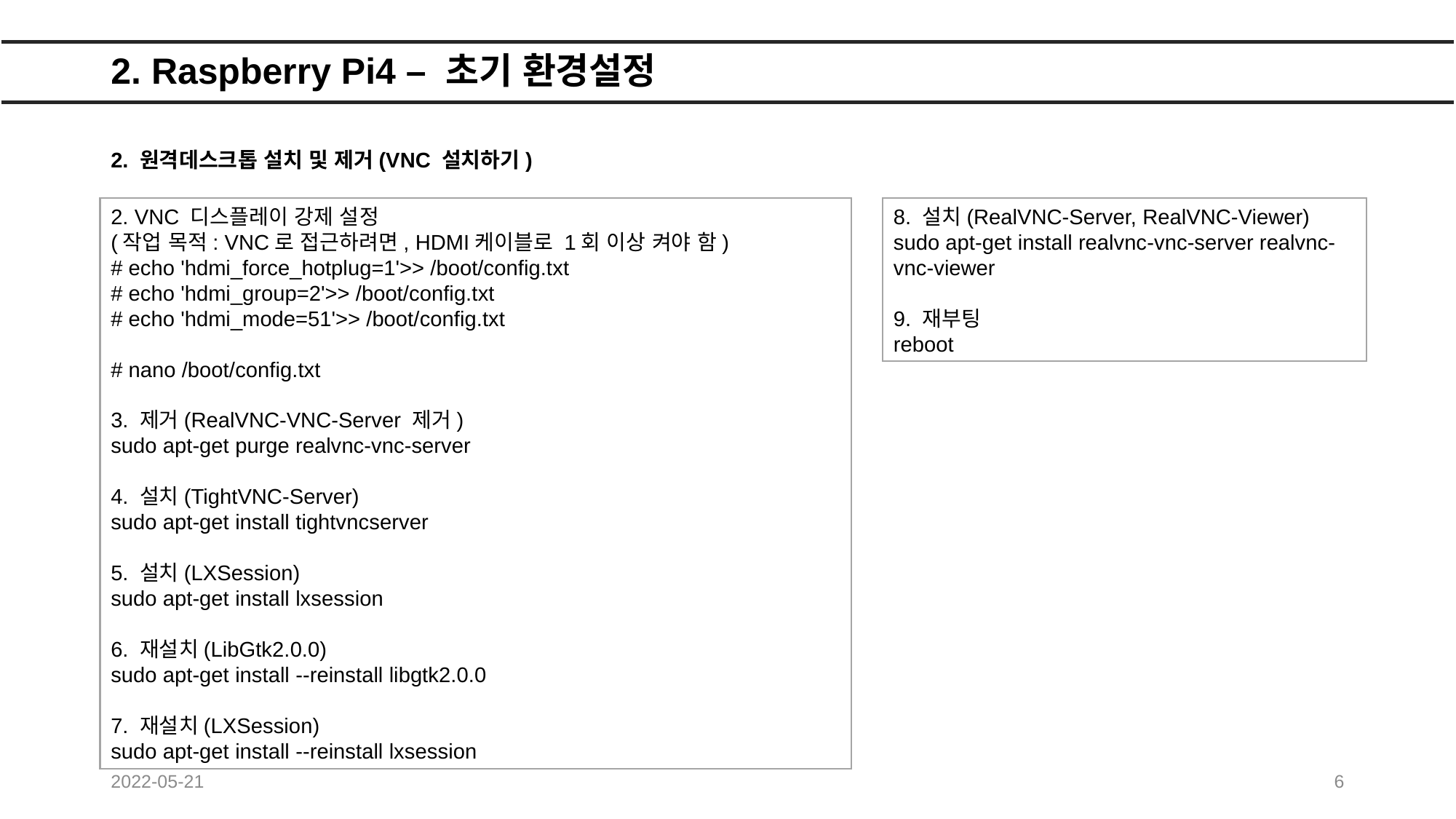

# 2. Raspberry Pi4 – 초기 환경설정
2. 원격데스크톱 설치 및 제거(VNC 설치하기)
2. VNC 디스플레이 강제 설정
(작업 목적: VNC로 접근하려면, HDMI케이블로 1회 이상 켜야 함)
# echo 'hdmi_force_hotplug=1'>> /boot/config.txt
# echo 'hdmi_group=2'>> /boot/config.txt
# echo 'hdmi_mode=51'>> /boot/config.txt

# nano /boot/config.txt

3. 제거(RealVNC-VNC-Server 제거)
sudo apt-get purge realvnc-vnc-server

4. 설치(TightVNC-Server)
sudo apt-get install tightvncserver

5. 설치(LXSession)
sudo apt-get install lxsession

6. 재설치(LibGtk2.0.0)
sudo apt-get install --reinstall libgtk2.0.0

7. 재설치(LXSession)
sudo apt-get install --reinstall lxsession
8. 설치(RealVNC-Server, RealVNC-Viewer)
sudo apt-get install realvnc-vnc-server realvnc-vnc-viewer

9. 재부팅
reboot
2022-05-21
6